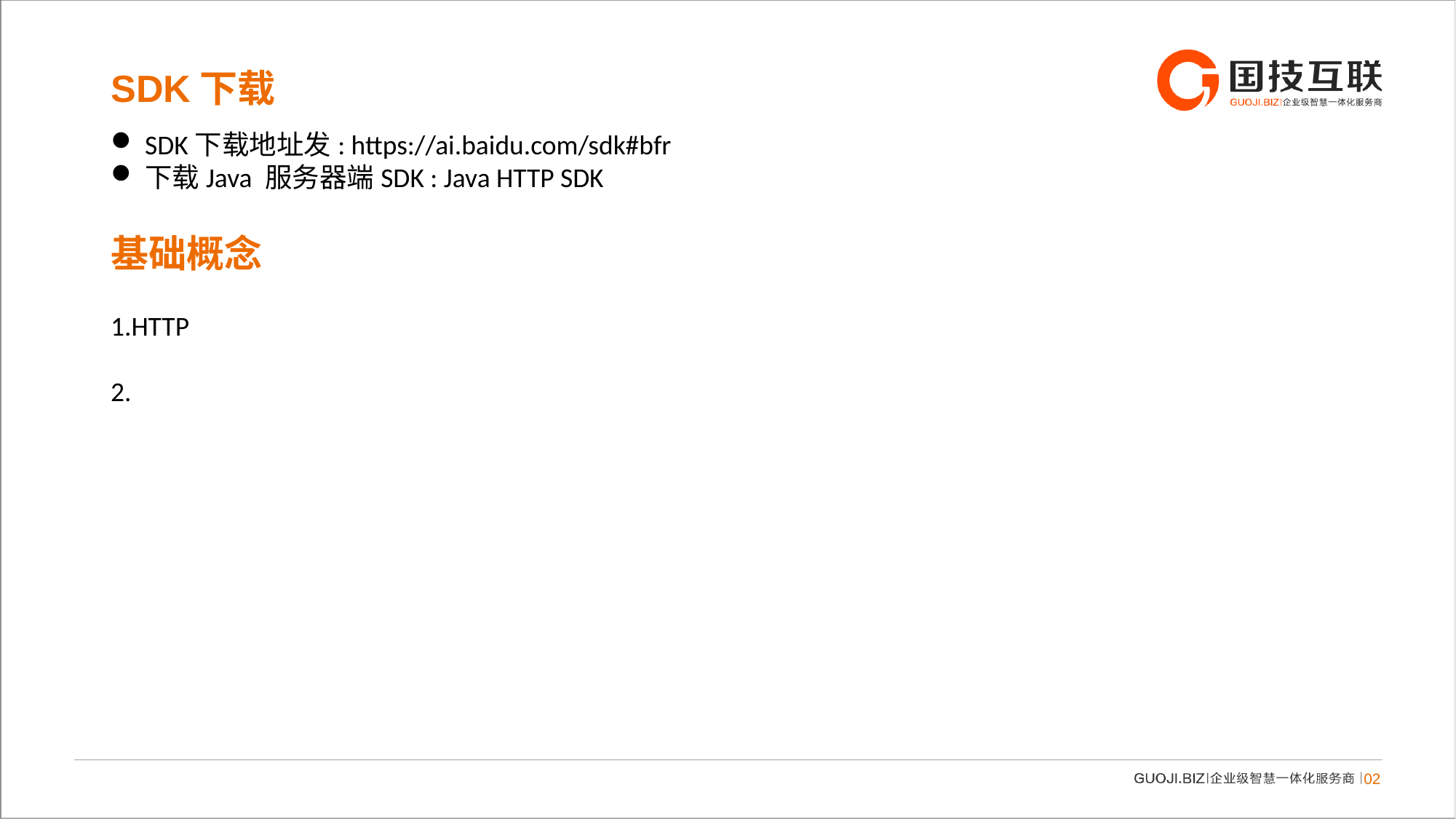

# SDK下载
SDK下载地址发: https://ai.baidu.com/sdk#bfr
下载Java 服务器端SDK : Java HTTP SDK

基础概念

1.HTTP

2.

02